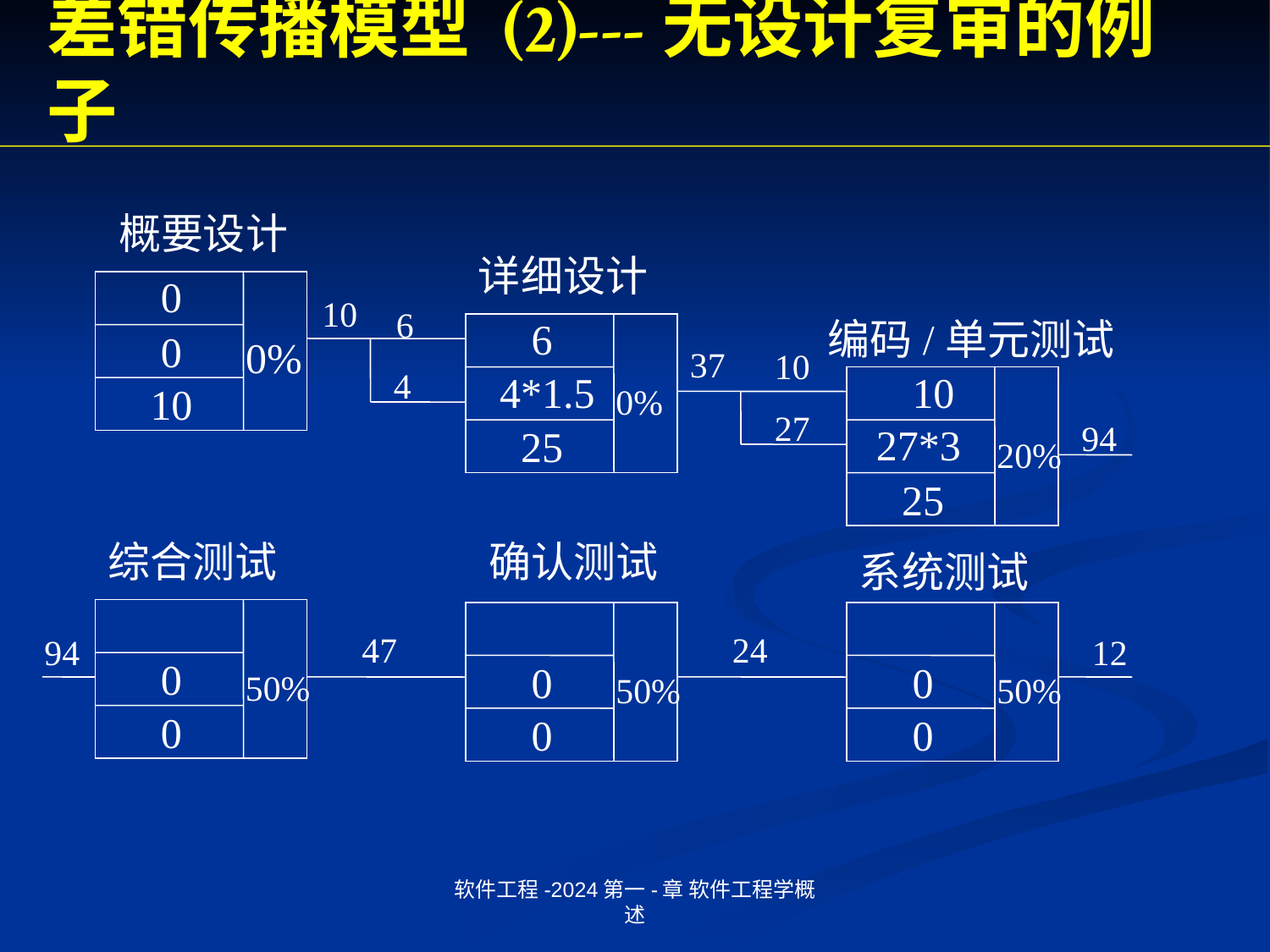

差错传播模型 (2)---无设计复审的例子

概要设计
详细设计
0

0

0%
10

10
6
6
编码/单元测试

37

10

4
4*1.5
10

20%
25

27*3

0%

27

94
25

综合测试
确认测试
系统测试

0

50%
 0

0

50%
 0

0

50%
 0

47
24
94
12

软件工程-2024第一-章 软件工程学概述
36